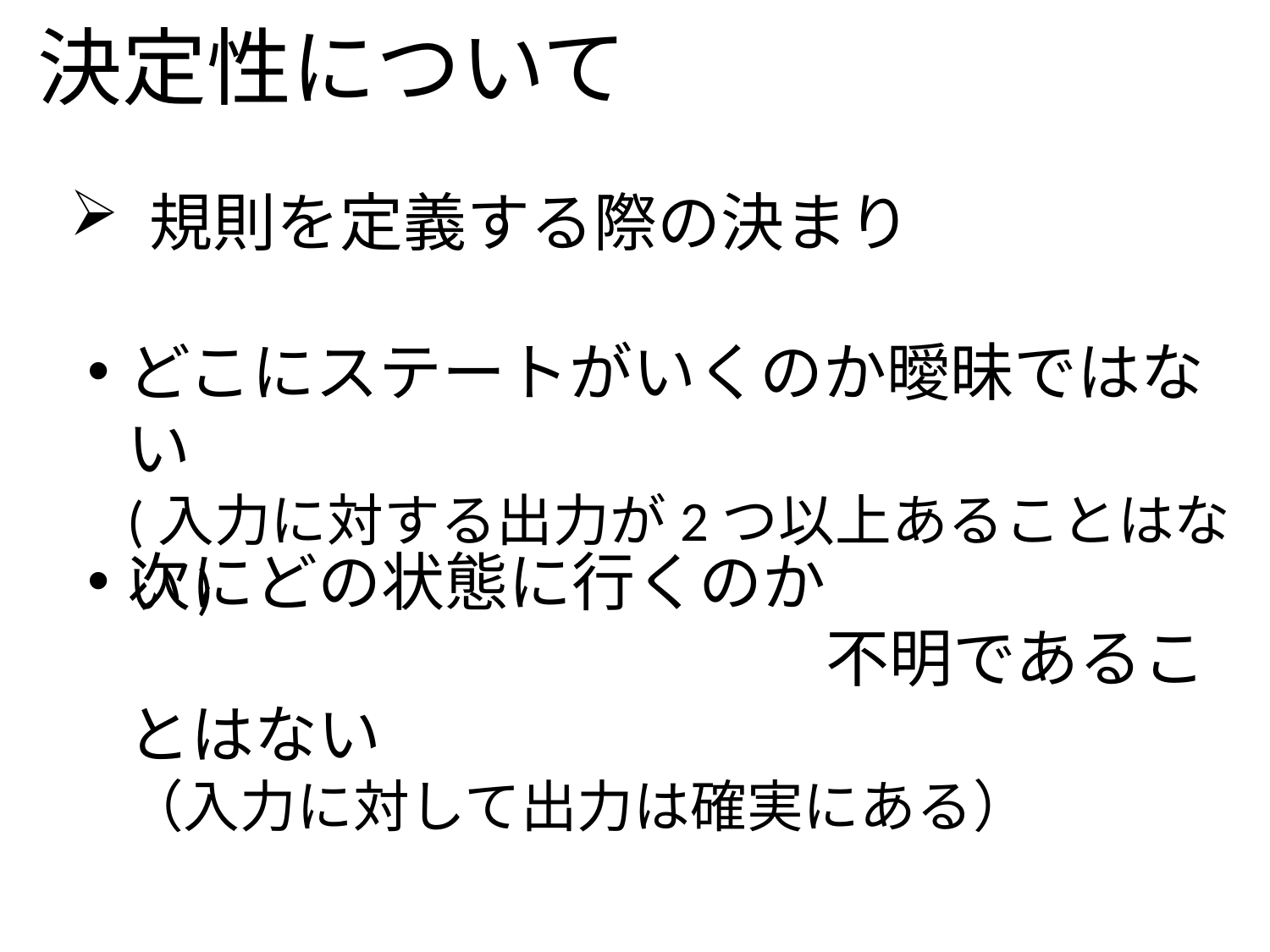

決定性について
規則を定義する際の決まり
どこにステートがいくのか曖昧ではない
(入力に対する出力が2つ以上あることはない)
次にどの状態に行くのか
　　　　　　　　　　　不明であることはない
（入力に対して出力は確実にある）